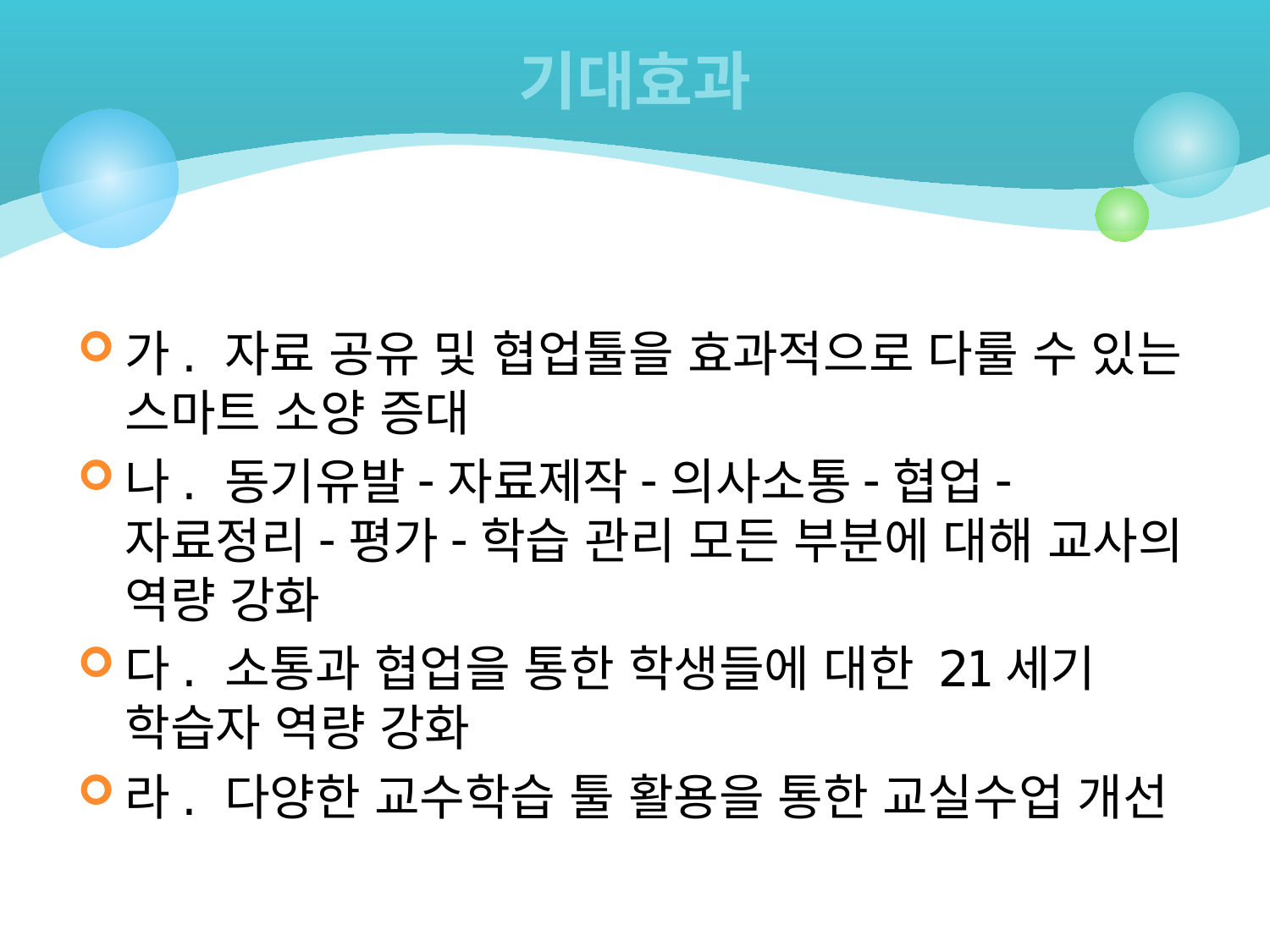

# 기대효과
가. 자료 공유 및 협업툴을 효과적으로 다룰 수 있는 스마트 소양 증대
나. 동기유발-자료제작-의사소통-협업-자료정리-평가-학습 관리 모든 부분에 대해 교사의 역량 강화
다. 소통과 협업을 통한 학생들에 대한 21세기 학습자 역량 강화
라. 다양한 교수학습 툴 활용을 통한 교실수업 개선